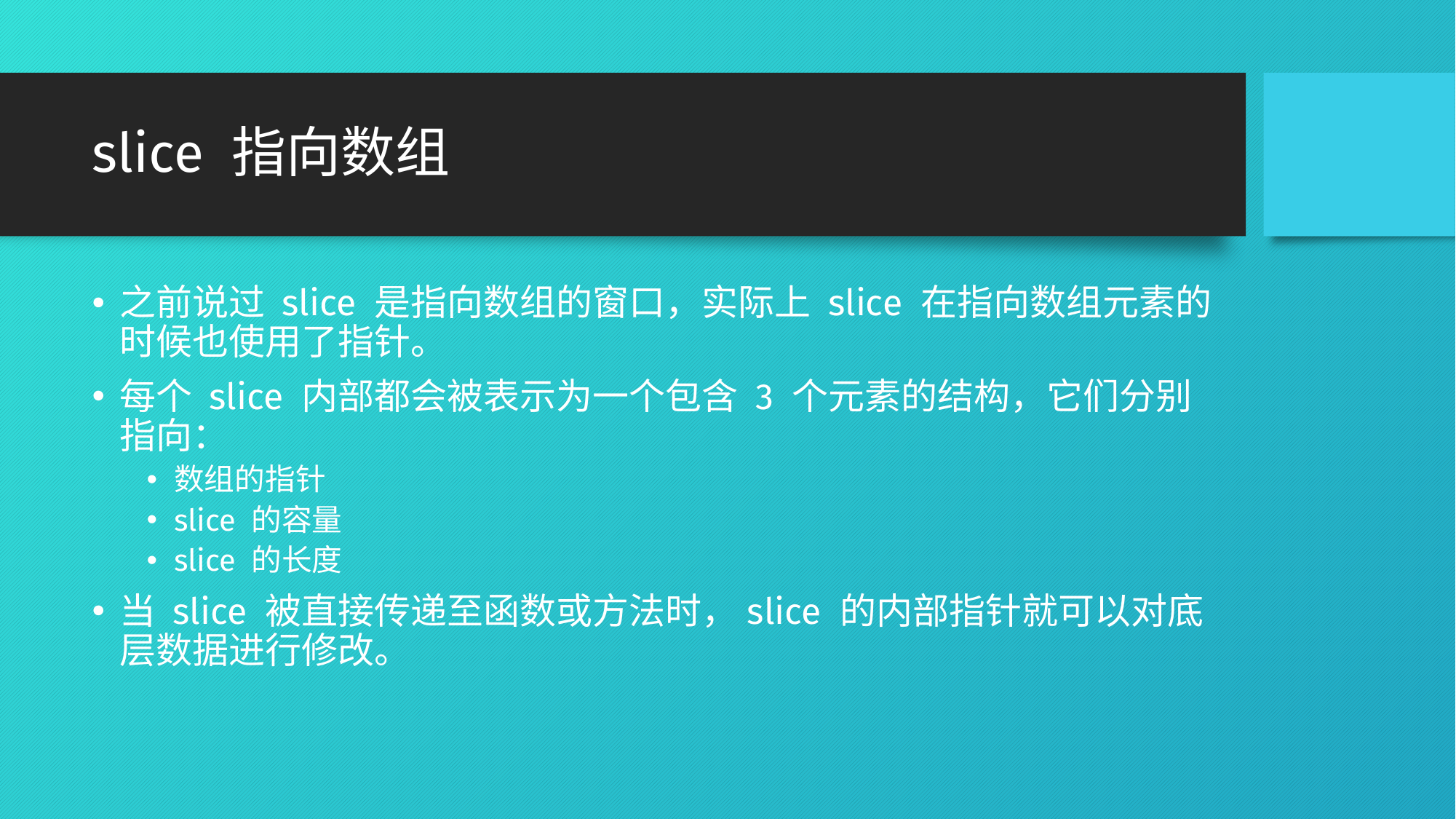

# slice 指向数组
之前说过 slice 是指向数组的窗口，实际上 slice 在指向数组元素的时候也使用了指针。
每个 slice 内部都会被表示为一个包含 3 个元素的结构，它们分别指向：
数组的指针
slice 的容量
slice 的长度
当 slice 被直接传递至函数或方法时，slice 的内部指针就可以对底层数据进行修改。